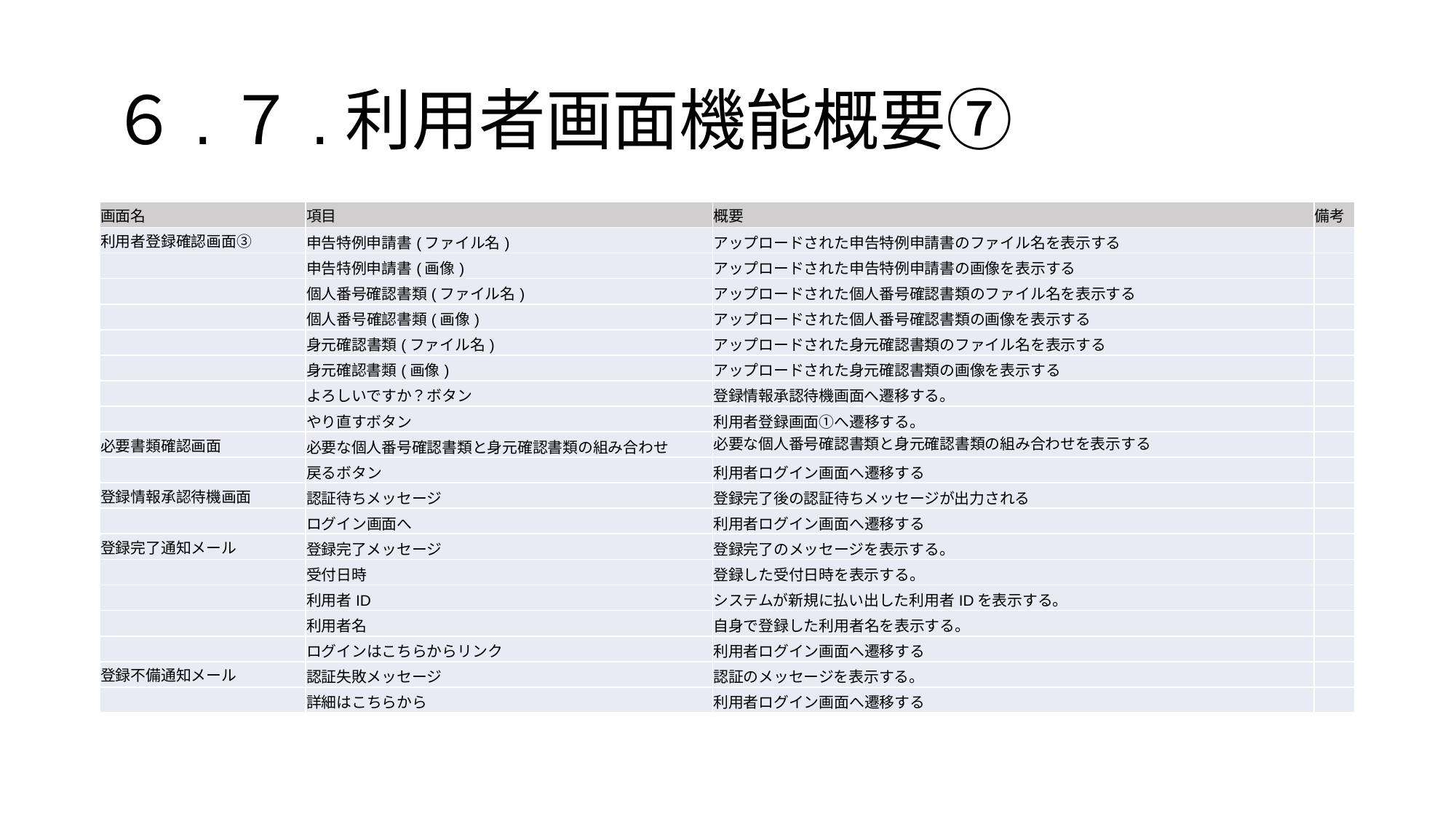

# ６.７.利用者画面機能概要⑦
| 画面名 | 項目 | 概要 | 備考 |
| --- | --- | --- | --- |
| 利用者登録確認画面③ | 申告特例申請書(ファイル名) | アップロードされた申告特例申請書のファイル名を表示する |  |
|  | 申告特例申請書(画像) | アップロードされた申告特例申請書の画像を表示する |  |
|  | 個人番号確認書類(ファイル名) | アップロードされた個人番号確認書類のファイル名を表示する |  |
|  | 個人番号確認書類(画像) | アップロードされた個人番号確認書類の画像を表示する |  |
|  | 身元確認書類(ファイル名) | アップロードされた身元確認書類のファイル名を表示する |  |
|  | 身元確認書類(画像) | アップロードされた身元確認書類の画像を表示する |  |
|  | よろしいですか？ボタン | 登録情報承認待機画面へ遷移する。 |  |
|  | やり直すボタン | 利用者登録画面①へ遷移する。 |  |
| 必要書類確認画面 | 必要な個人番号確認書類と身元確認書類の組み合わせ | 必要な個人番号確認書類と身元確認書類の組み合わせを表示する |  |
|  | 戻るボタン | 利用者ログイン画面へ遷移する |  |
| 登録情報承認待機画面 | 認証待ちメッセージ | 登録完了後の認証待ちメッセージが出力される |  |
|  | ログイン画面へ | 利用者ログイン画面へ遷移する |  |
| 登録完了通知メール | 登録完了メッセージ | 登録完了のメッセージを表示する。 |  |
|  | 受付日時 | 登録した受付日時を表示する。 |  |
|  | 利用者ID | システムが新規に払い出した利用者IDを表示する。 |  |
|  | 利用者名 | 自身で登録した利用者名を表示する。 |  |
|  | ログインはこちらからリンク | 利用者ログイン画面へ遷移する |  |
| 登録不備通知メール | 認証失敗メッセージ | 認証のメッセージを表示する。 |  |
|  | 詳細はこちらから | 利用者ログイン画面へ遷移する |  |